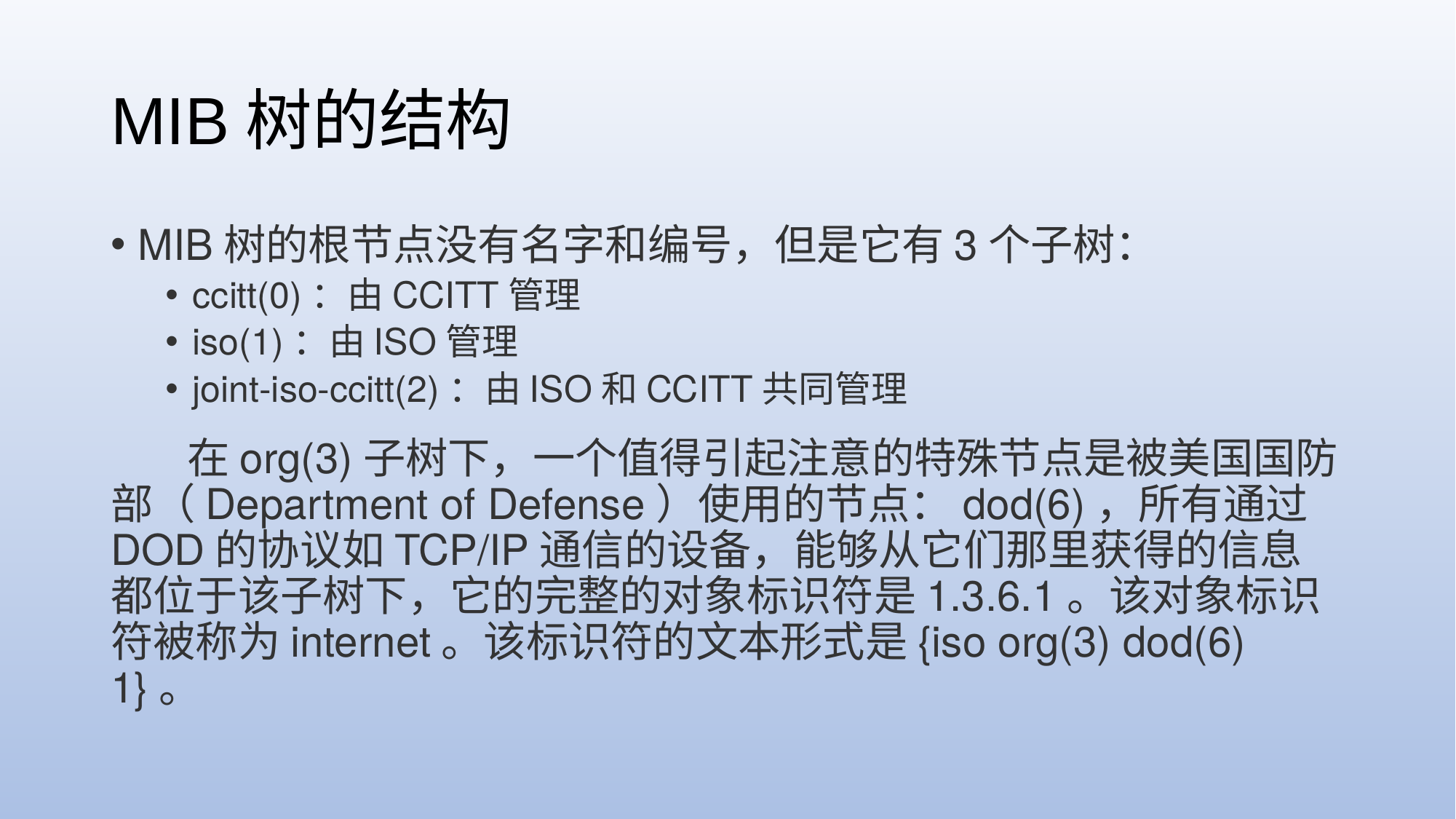

# MIB树的结构
MIB树的根节点没有名字和编号，但是它有3个子树：
ccitt(0)：由CCITT管理
iso(1)：由ISO管理
joint-iso-ccitt(2)：由ISO和CCITT共同管理
       在org(3)子树下，一个值得引起注意的特殊节点是被美国国防部（Department of Defense）使用的节点：dod(6)，所有通过DOD的协议如TCP/IP通信的设备，能够从它们那里获得的信息都位于该子树下，它的完整的对象标识符是1.3.6.1。该对象标识符被称为internet。该标识符的文本形式是{iso org(3) dod(6) 1}。